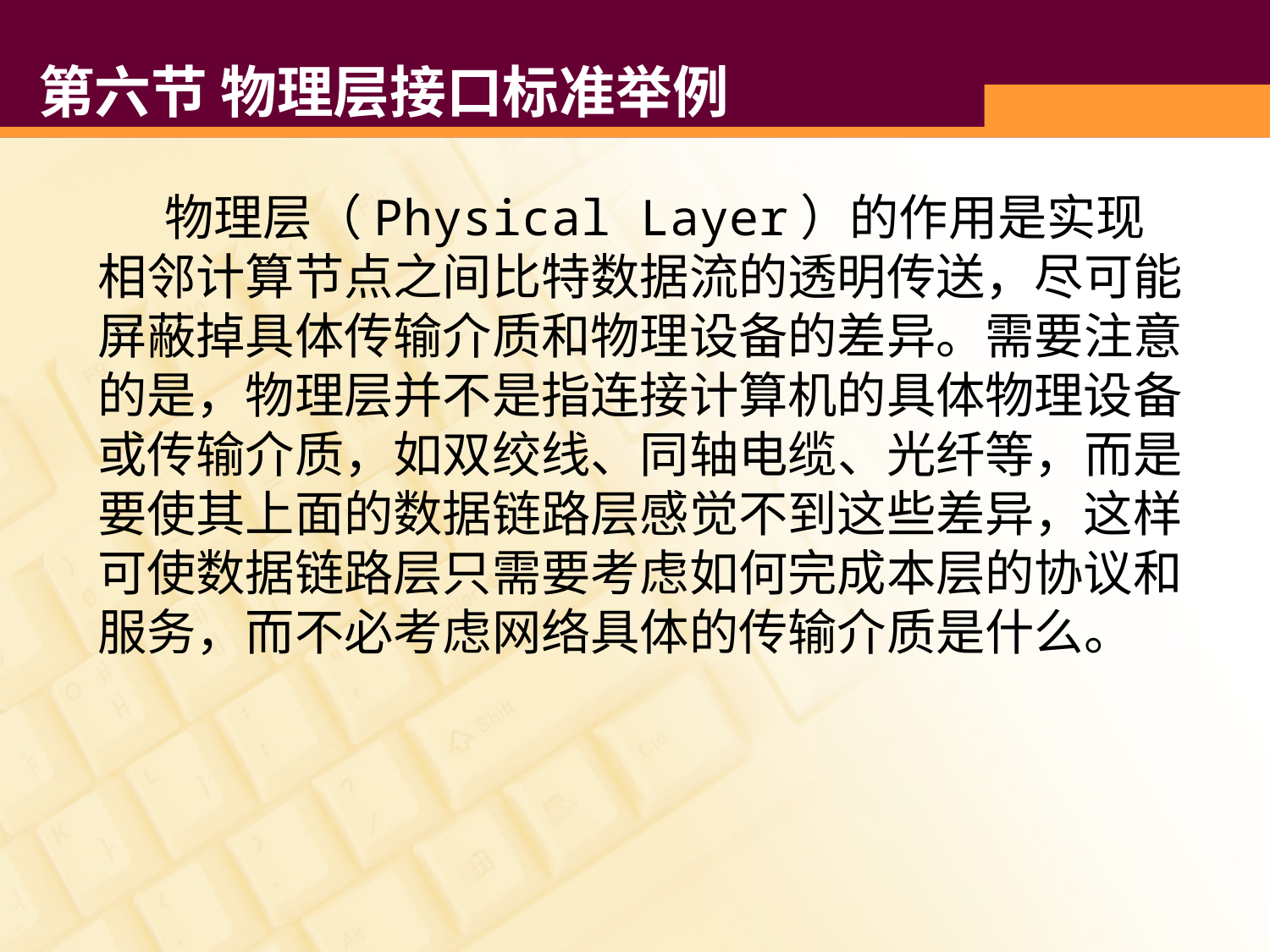

# 第六节 物理层接口标准举例
    物理层（Physical Layer）的作用是实现相邻计算节点之间比特数据流的透明传送，尽可能屏蔽掉具体传输介质和物理设备的差异。需要注意的是，物理层并不是指连接计算机的具体物理设备或传输介质，如双绞线、同轴电缆、光纤等，而是要使其上面的数据链路层感觉不到这些差异，这样可使数据链路层只需要考虑如何完成本层的协议和服务，而不必考虑网络具体的传输介质是什么。